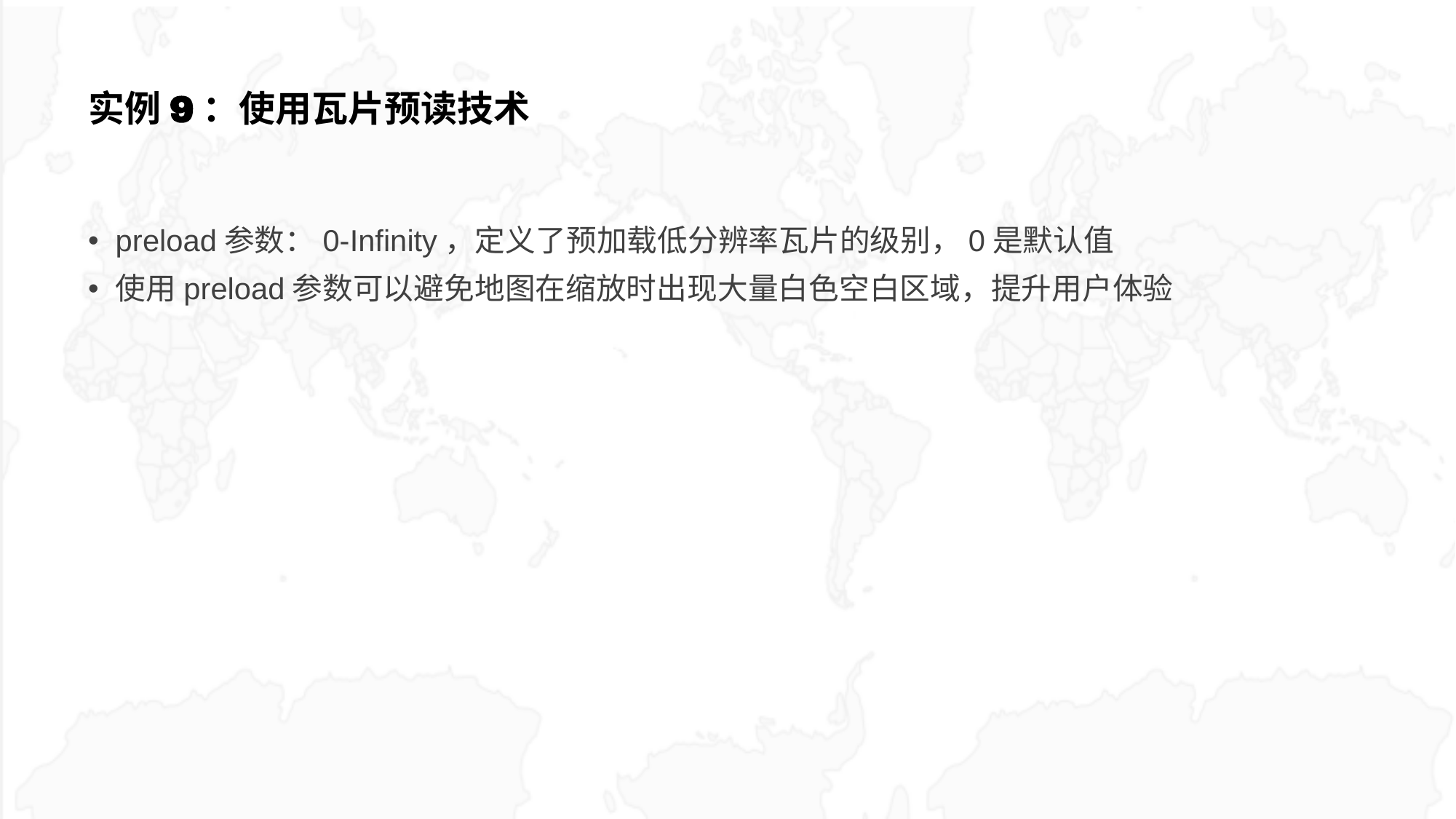

# 实例9：使用瓦片预读技术
preload参数：0-Infinity，定义了预加载低分辨率瓦片的级别，0是默认值
使用preload参数可以避免地图在缩放时出现大量白色空白区域，提升用户体验